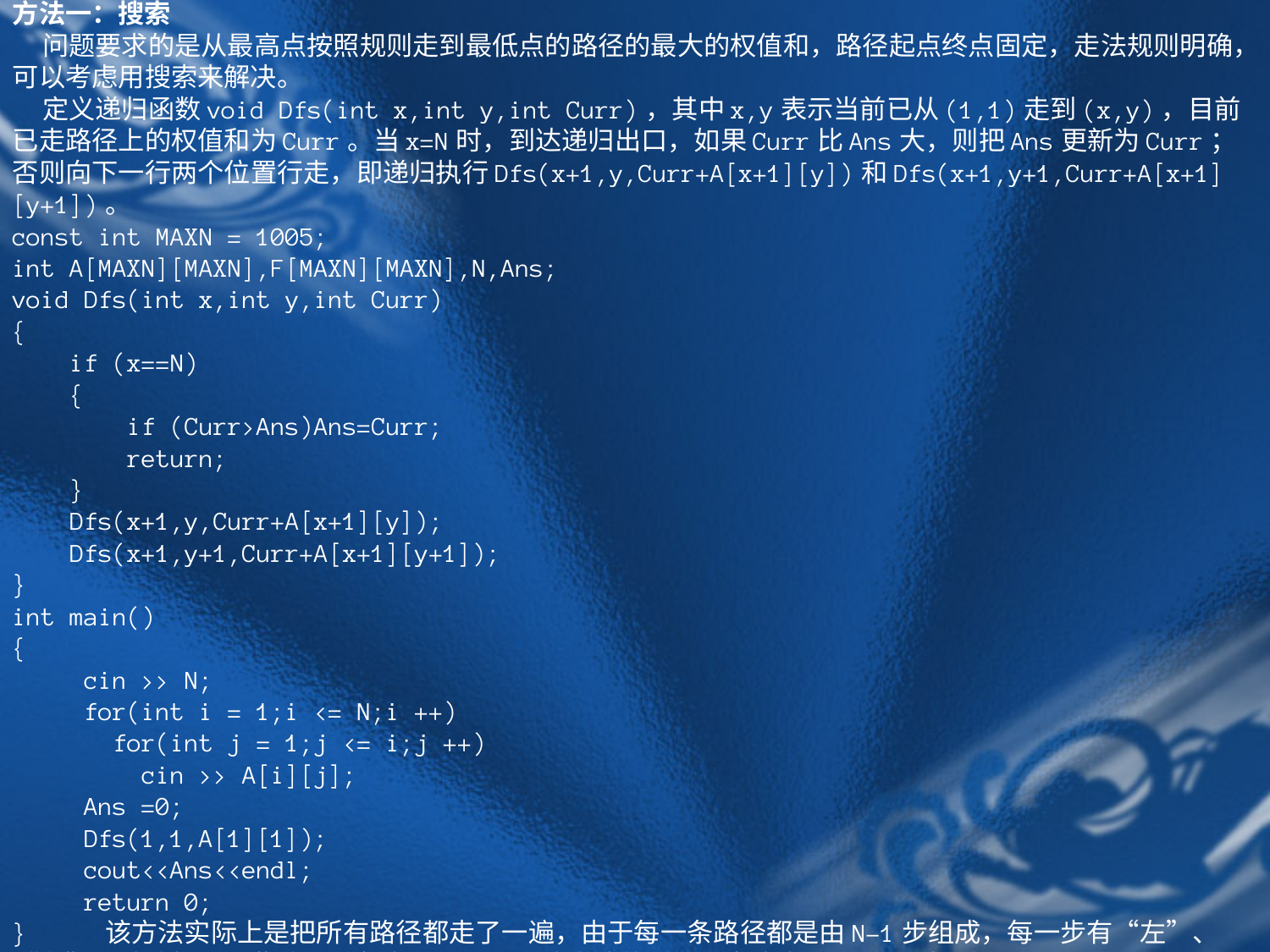

方法一：搜索
    问题要求的是从最高点按照规则走到最低点的路径的最大的权值和，路径起点终点固定，走法规则明确，可以考虑用搜索来解决。
    定义递归函数void Dfs(int x,int y,int Curr)，其中x,y表示当前已从(1,1)走到(x,y)，目前已走路径上的权值和为Curr。当x=N时，到达递归出口，如果Curr比Ans大，则把Ans更新为Curr；否则向下一行两个位置行走，即递归执行Dfs(x+1,y,Curr+A[x+1][y])和Dfs(x+1,y+1,Curr+A[x+1][y+1])。
const int MAXN = 1005;
int A[MAXN][MAXN],F[MAXN][MAXN],N,Ans;
void Dfs(int x,int y,int Curr)
{
    if (x==N)
    {
        if (Curr>Ans)Ans=Curr;
        return;
    }
    Dfs(x+1,y,Curr+A[x+1][y]);
    Dfs(x+1,y+1,Curr+A[x+1][y+1]);
}
int main()
{
     cin >> N;
     for(int i = 1;i <= N;i ++)
       for(int j = 1;j <= i;j ++)
         cin >> A[i][j];
     Ans =0;
     Dfs(1,1,A[1][1]);
     cout<<Ans<<endl;
     return 0;
}     该方法实际上是把所有路径都走了一遍，由于每一条路径都是由N-1步组成，每一步有“左”、“右”两种选择，因此路径总数为2N-1，所以该方法的时间复杂度为O(2N-1)，超时。